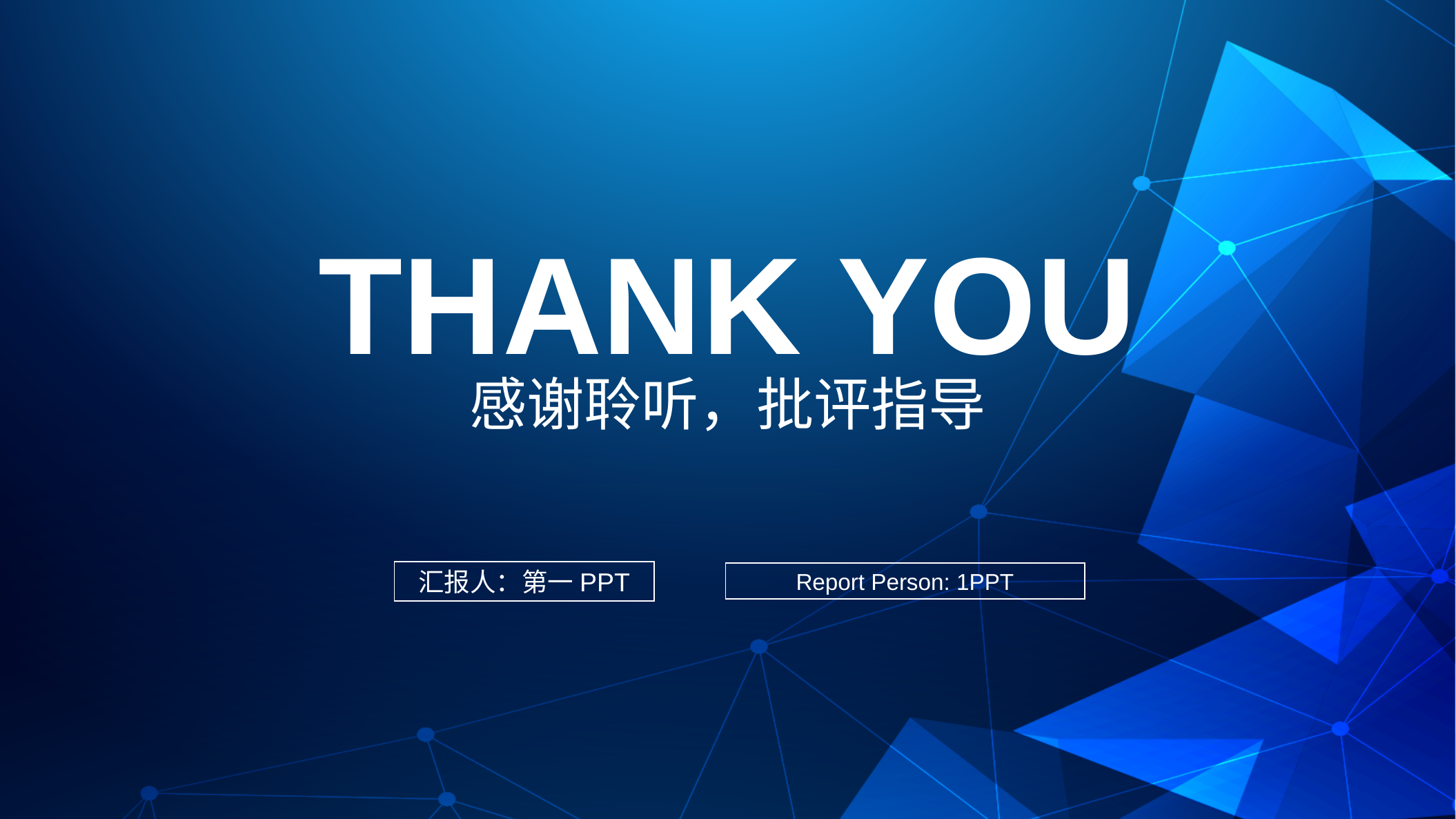

Thank you
感谢聆听，批评指导
汇报人：第一PPT
Report Person: 1PPT